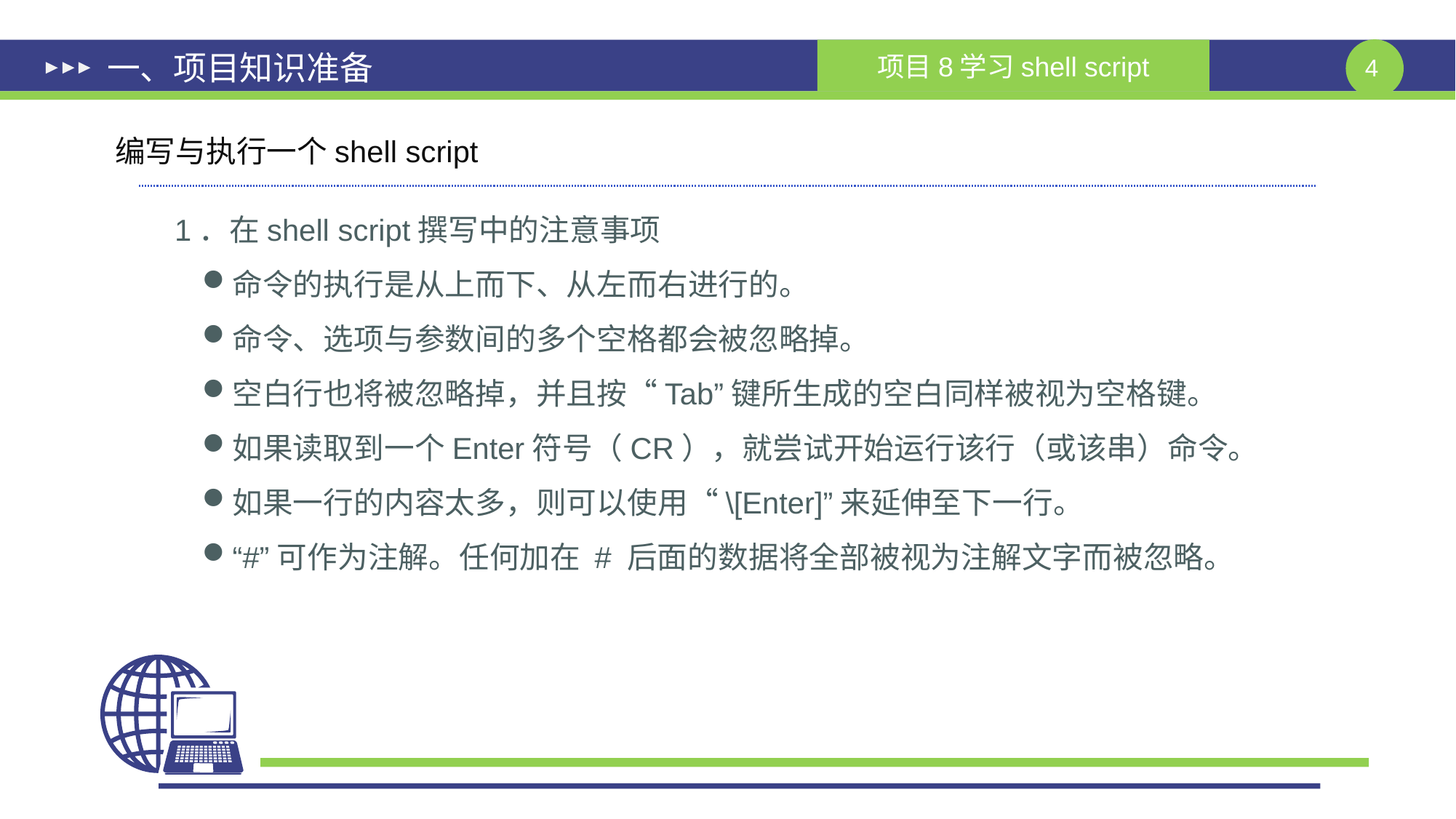

# 一、项目知识准备
编写与执行一个shell script

1．在shell script撰写中的注意事项
命令的执行是从上而下、从左而右进行的。
命令、选项与参数间的多个空格都会被忽略掉。
空白行也将被忽略掉，并且按“Tab”键所生成的空白同样被视为空格键。
如果读取到一个Enter符号（CR），就尝试开始运行该行（或该串）命令。
如果一行的内容太多，则可以使用“\[Enter]”来延伸至下一行。
“#”可作为注解。任何加在 # 后面的数据将全部被视为注解文字而被忽略。